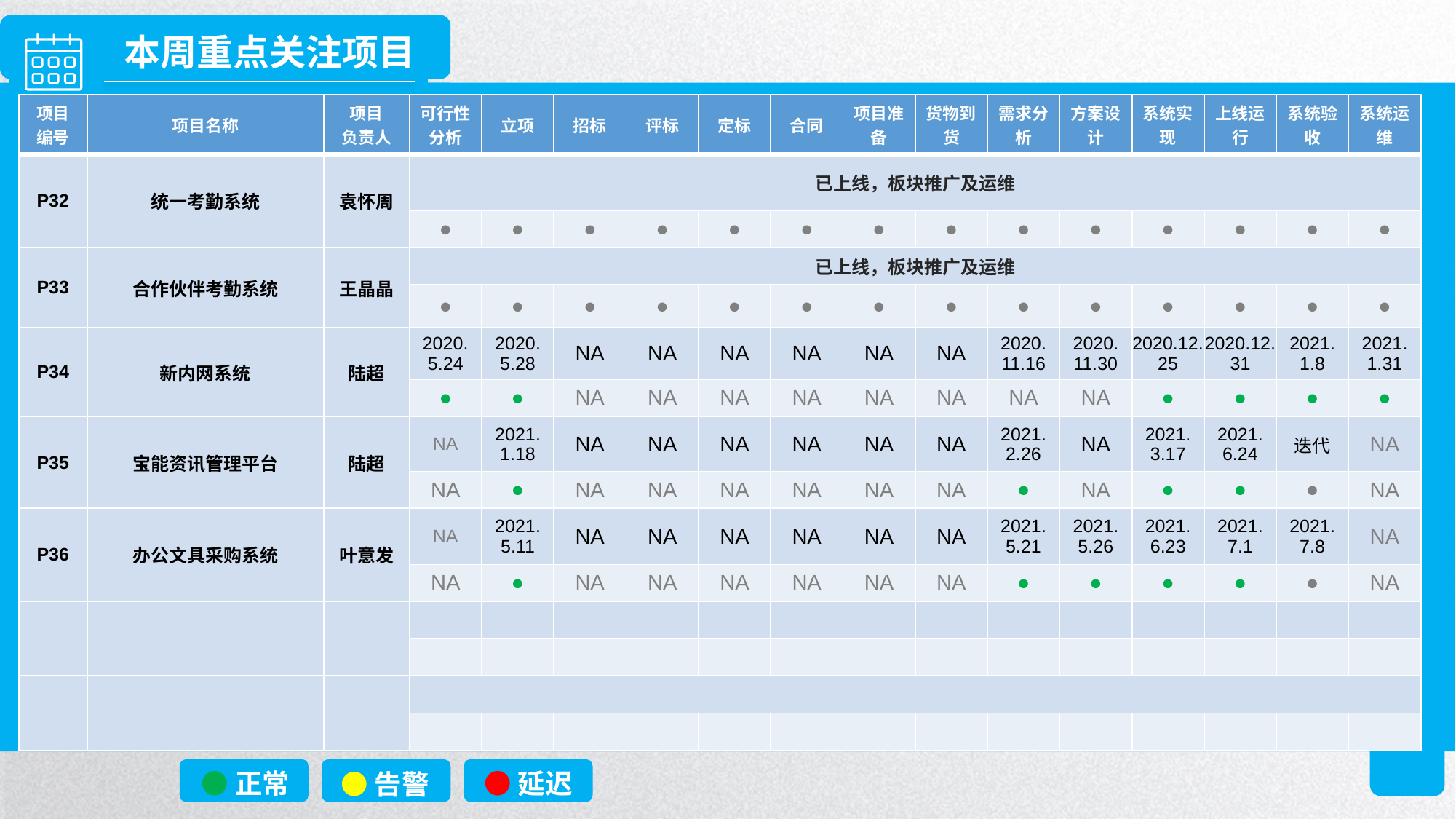

| 项目编号 | 项目名称 | 项目 负责人 | 可行性分析 | 立项 | 招标 | 评标 | 定标 | 合同 | 项目准备 | 货物到货 | 需求分析 | 方案设计 | 系统实现 | 上线运行 | 系统验收 | 系统运维 |
| --- | --- | --- | --- | --- | --- | --- | --- | --- | --- | --- | --- | --- | --- | --- | --- | --- |
| P32 | 统一考勤系统 | 袁怀周 | 已上线，板块推广及运维 |  |  |  |  |  |  |  |  |  |  |  |  |  |
|  |  |  | ● | ● | ● | ● | ● | ● | ● | ● | ● | ● | ● | ● | ● | ● |
| P33 | 合作伙伴考勤系统 | 王晶晶 | 已上线，板块推广及运维 |  |  |  |  |  |  |  |  |  |  |  |  |  |
|  |  |  | ● | ● | ● | ● | ● | ● | ● | ● | ● | ● | ● | ● | ● | ● |
| P34 | 新内网系统 | 陆超 | 2020.5.24 | 2020.5.28 | NA | NA | NA | NA | NA | NA | 2020.11.16 | 2020.11.30 | 2020.12.25 | 2020.12.31 | 2021. 1.8 | 2021. 1.31 |
|  |  |  | ● | ● | NA | NA | NA | NA | NA | NA | NA | NA | ● | ● | ● | ● |
| P35 | 宝能资讯管理平台 | 陆超 | NA | 2021.1.18 | NA | NA | NA | NA | NA | NA | 2021.2.26 | NA | 2021.3.17 | 2021.6.24 | 迭代 | NA |
|  |  |  | NA | ● | NA | NA | NA | NA | NA | NA | ● | NA | ● | ● | ● | NA |
| P36 | 办公文具采购系统 | 叶意发 | NA | 2021.5.11 | NA | NA | NA | NA | NA | NA | 2021.5.21 | 2021.5.26 | 2021.6.23 | 2021.7.1 | 2021.7.8 | NA |
|  |  |  | NA | ● | NA | NA | NA | NA | NA | NA | ● | ● | ● | ● | ● | NA |
|  |  |  |  |  |  |  |  |  |  |  |  |  |  |  |  |  |
|  |  |  |  |  |  |  |  |  |  |  |  |  |  |  |  |  |
|  |  |  |  |  |  |  |  |  |  |  |  |  |  |  |  |  |
|  |  |  |  |  |  |  |  |  |  |  |  |  |  |  |  |  |
70